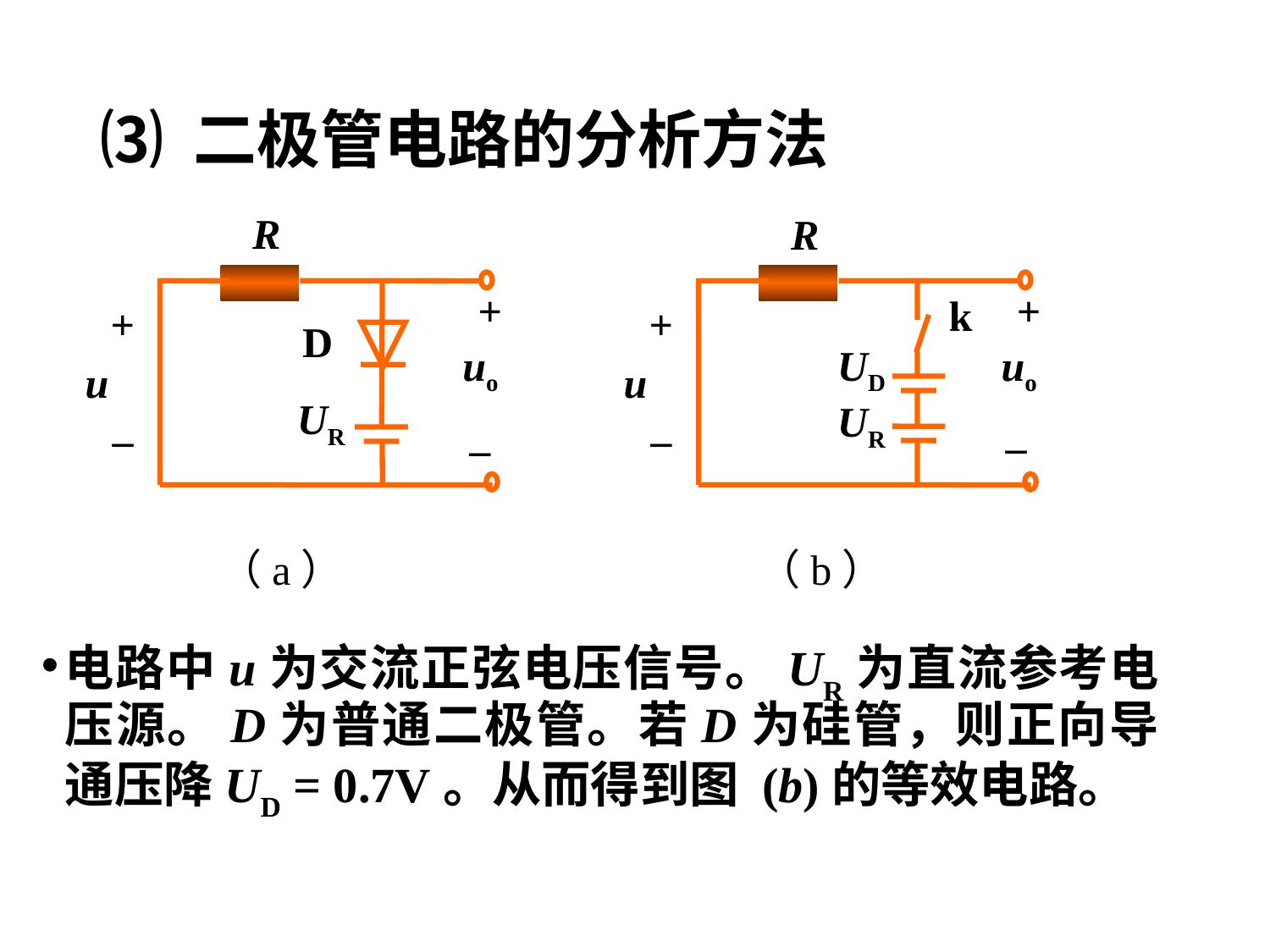

# ⑶ 二极管电路的分析方法

R

+

+
D

uo
u
UR
–
–

（a）

R

+

k
+

uo
UD
u
UR

–
–

（b）
电路中u为交流正弦电压信号。UR为直流参考电压源。D为普通二极管。若D为硅管，则正向导通压降UD = 0.7V。从而得到图 (b)的等效电路。